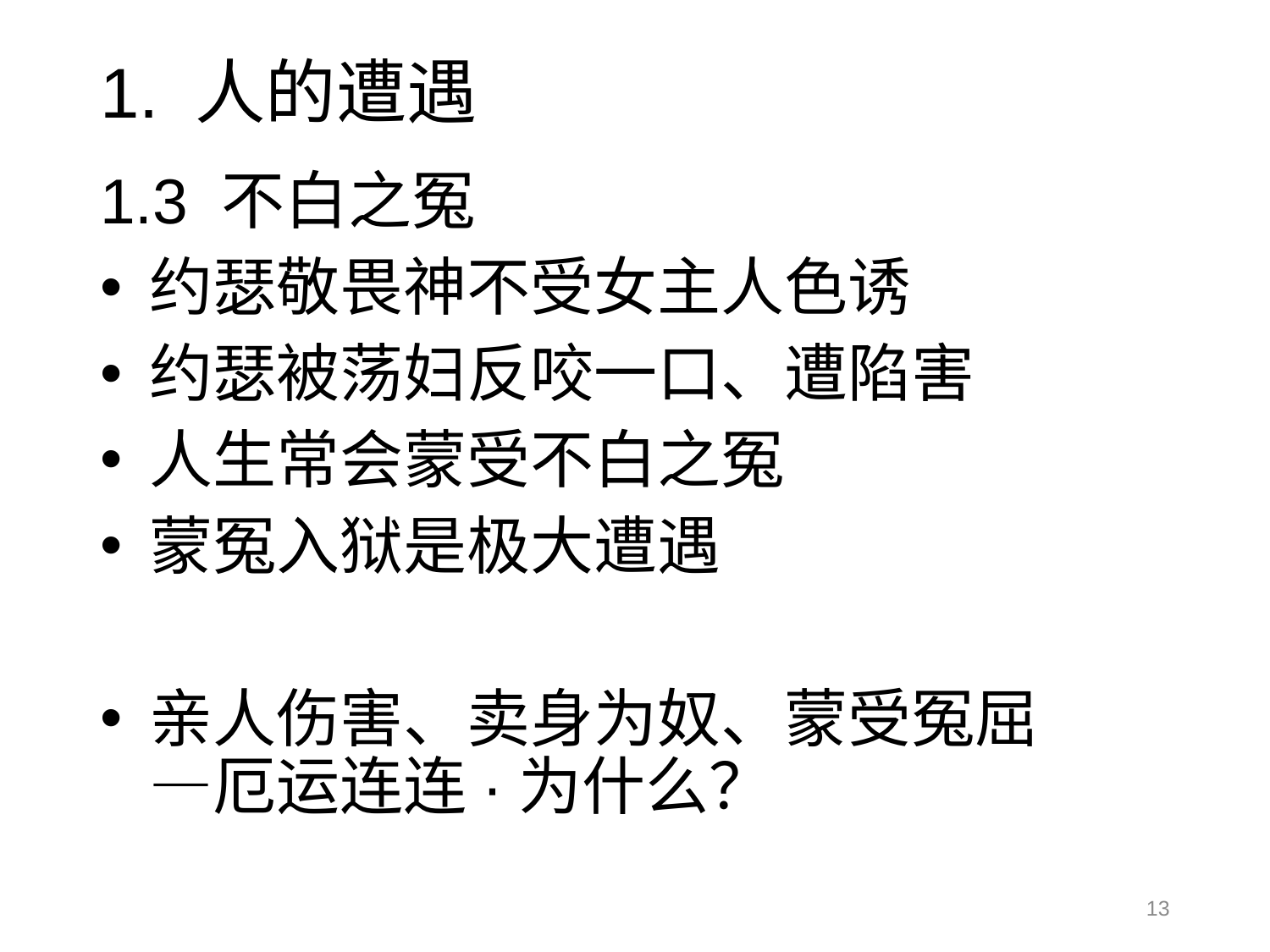

# 1. 人的遭遇
1.3 不白之冤
约瑟敬畏神不受女主人色诱
约瑟被荡妇反咬一口、遭陷害
人生常会蒙受不白之冤
蒙冤入狱是极大遭遇

亲人伤害、卖身为奴、蒙受冤屈
—厄运连连·为什么？
13